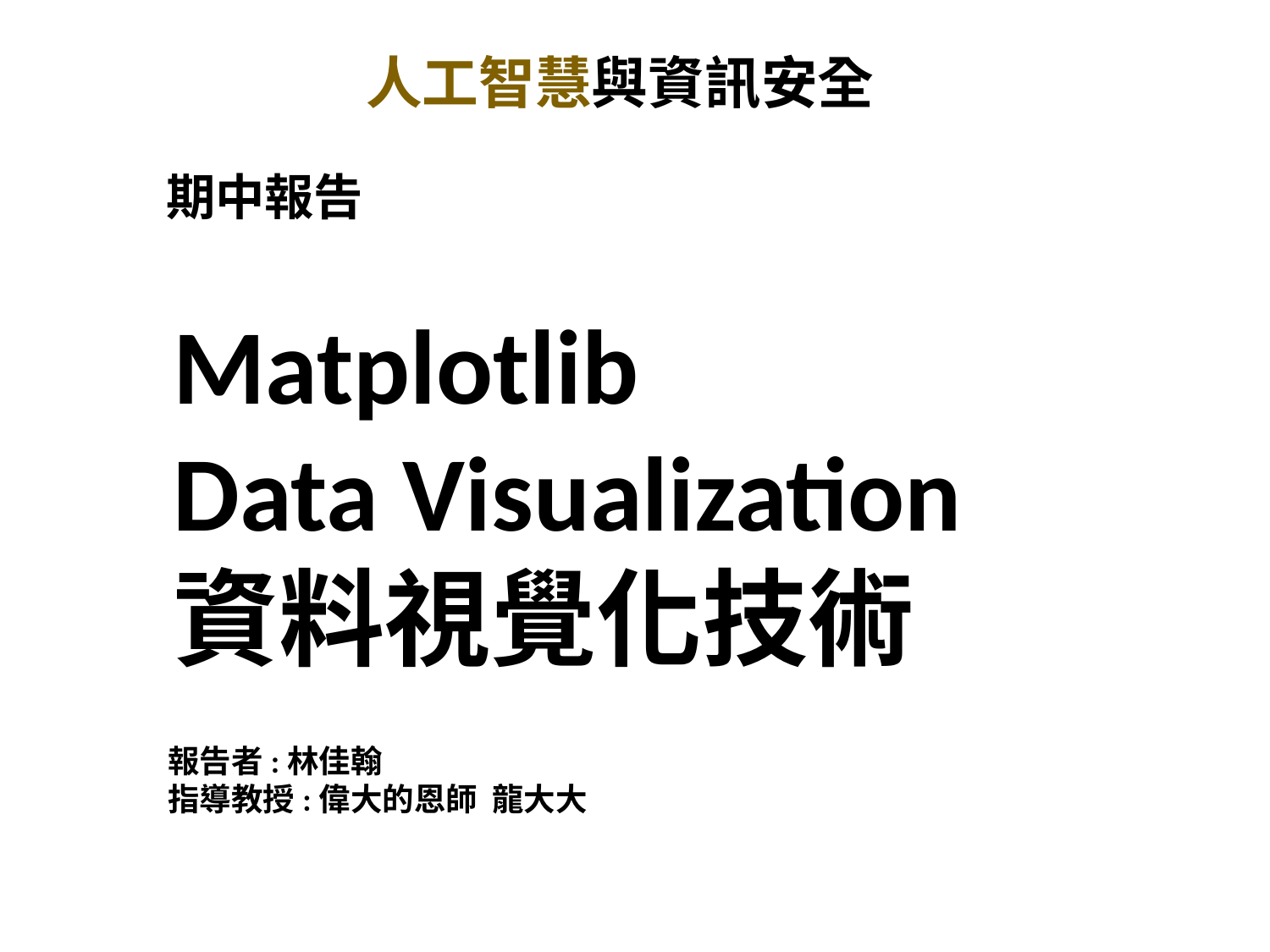

# 人工智慧與資訊安全
期中報告
Matplotlib
Data Visualization
資料視覺化技術
報告者:林佳翰
指導教授:偉大的恩師  龍大大